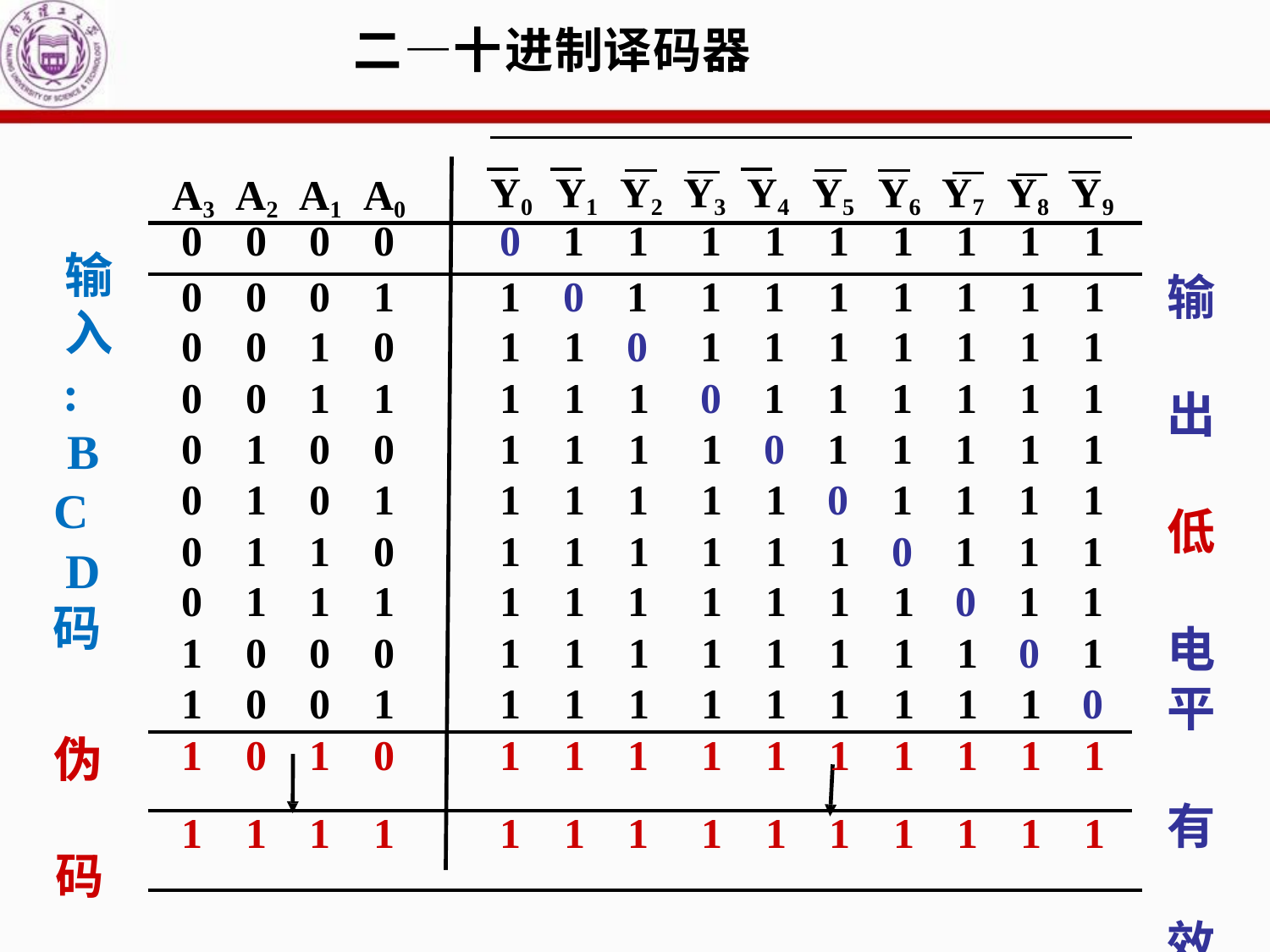

# 二—十进制译码器
| A3 | A2 | A1 | A0 | Y0 | Y1 | Y2 | Y3 | Y4 | Y5 | Y6 | Y7 | Y8 | Y9 |  |
| --- | --- | --- | --- | --- | --- | --- | --- | --- | --- | --- | --- | --- | --- | --- |
| 0 | 0 | 0 | 0 | 0 | 1 | 1 | 1 | 1 | 1 | 1 | 1 | 1 | 1 |  |
| 0 | 0 | 0 | 1 | 1 | 0 | 1 | 1 | 1 | 1 | 1 | 1 | 1 | 1 |  |
| 0 | 0 | 1 | 0 | 1 | 1 | 0 | 1 | 1 | 1 | 1 | 1 | 1 | 1 |  |
| 0 | 0 | 1 | 1 | 1 | 1 | 1 | 0 | 1 | 1 | 1 | 1 | 1 | 1 |  |
| 0 | 1 | 0 | 0 | 1 | 1 | 1 | 1 | 0 | 1 | 1 | 1 | 1 | 1 |  |
| 0 | 1 | 0 | 1 | 1 | 1 | 1 | 1 | 1 | 0 | 1 | 1 | 1 | 1 |  |
| 0 | 1 | 1 | 0 | 1 | 1 | 1 | 1 | 1 | 1 | 0 | 1 | 1 | 1 |  |
| 0 | 1 | 1 | 1 | 1 | 1 | 1 | 1 | 1 | 1 | 1 | 0 | 1 | 1 |  |
| 1 | 0 | 0 | 0 | 1 | 1 | 1 | 1 | 1 | 1 | 1 | 1 | 0 | 1 |  |
| 1 | 0 | 0 | 1 | 1 | 1 | 1 | 1 | 1 | 1 | 1 | 1 | 1 | 0 |  |
| 1 | 0 | 1 | 0 | 1 | 1 | 1 | 1 | 1 | 1 | 1 | 1 | 1 | 1 |  |
| 1 | 1 | 1 | 1 | 1 | 1 | 1 | 1 | 1 | 1 | 1 | 1 | 1 | 1 |  |

输
入
:  B
C  D
码

伪  码
输  出  低  电
平  有  效